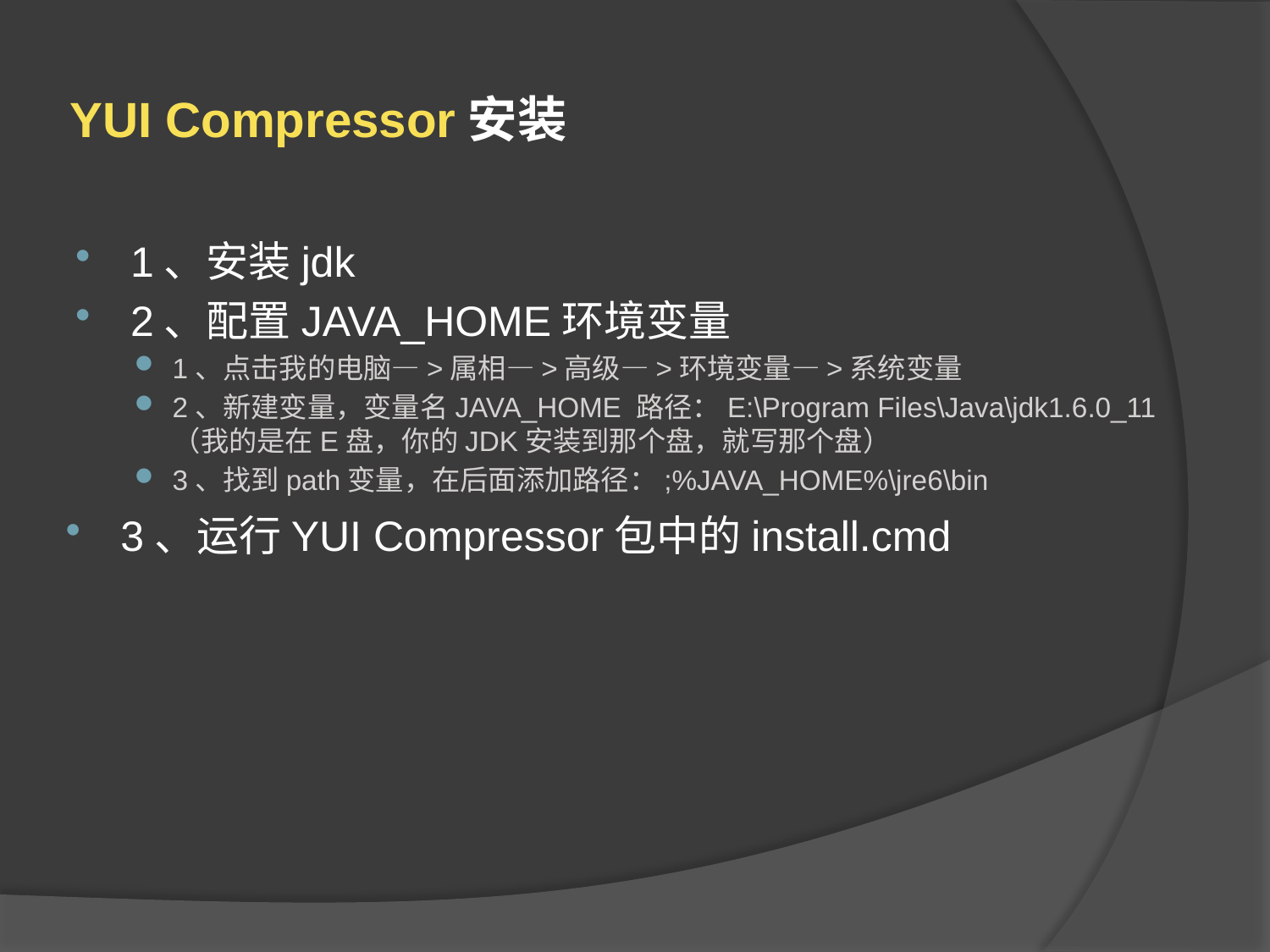

# YUI Compressor安装
1、安装jdk
2、配置JAVA_HOME环境变量
1、点击我的电脑—>属相—>高级—>环境变量—>系统变量
2、新建变量，变量名JAVA_HOME 路径：E:\Program Files\Java\jdk1.6.0_11 （我的是在E盘，你的JDK安装到那个盘，就写那个盘）
3、找到path变量，在后面添加路径：;%JAVA_HOME%\jre6\bin

3、运行YUI Compressor包中的install.cmd